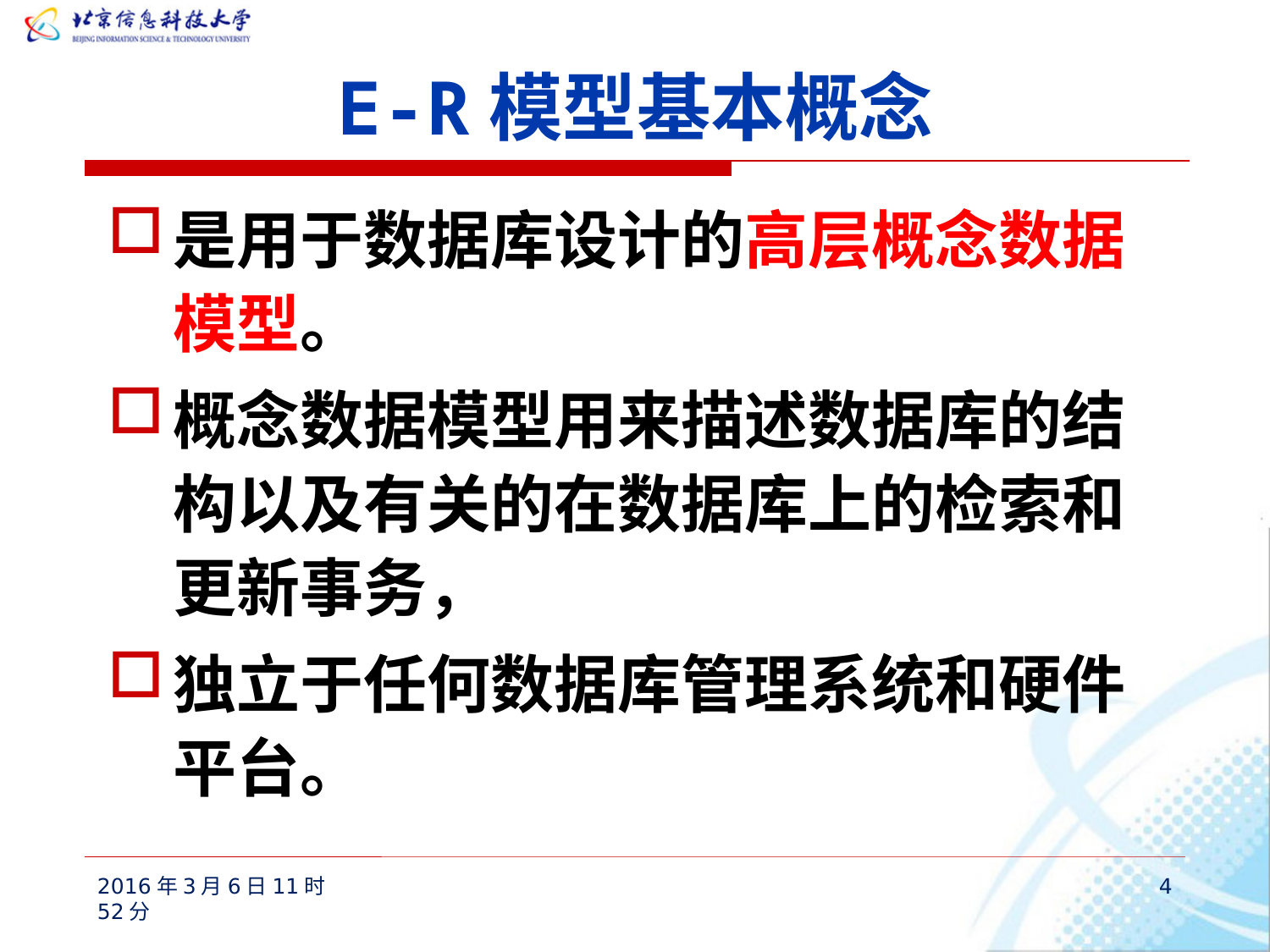

# E-R模型基本概念
是用于数据库设计的高层概念数据模型。
概念数据模型用来描述数据库的结构以及有关的在数据库上的检索和更新事务，
独立于任何数据库管理系统和硬件平台。
2016年3月6日11时52分
4